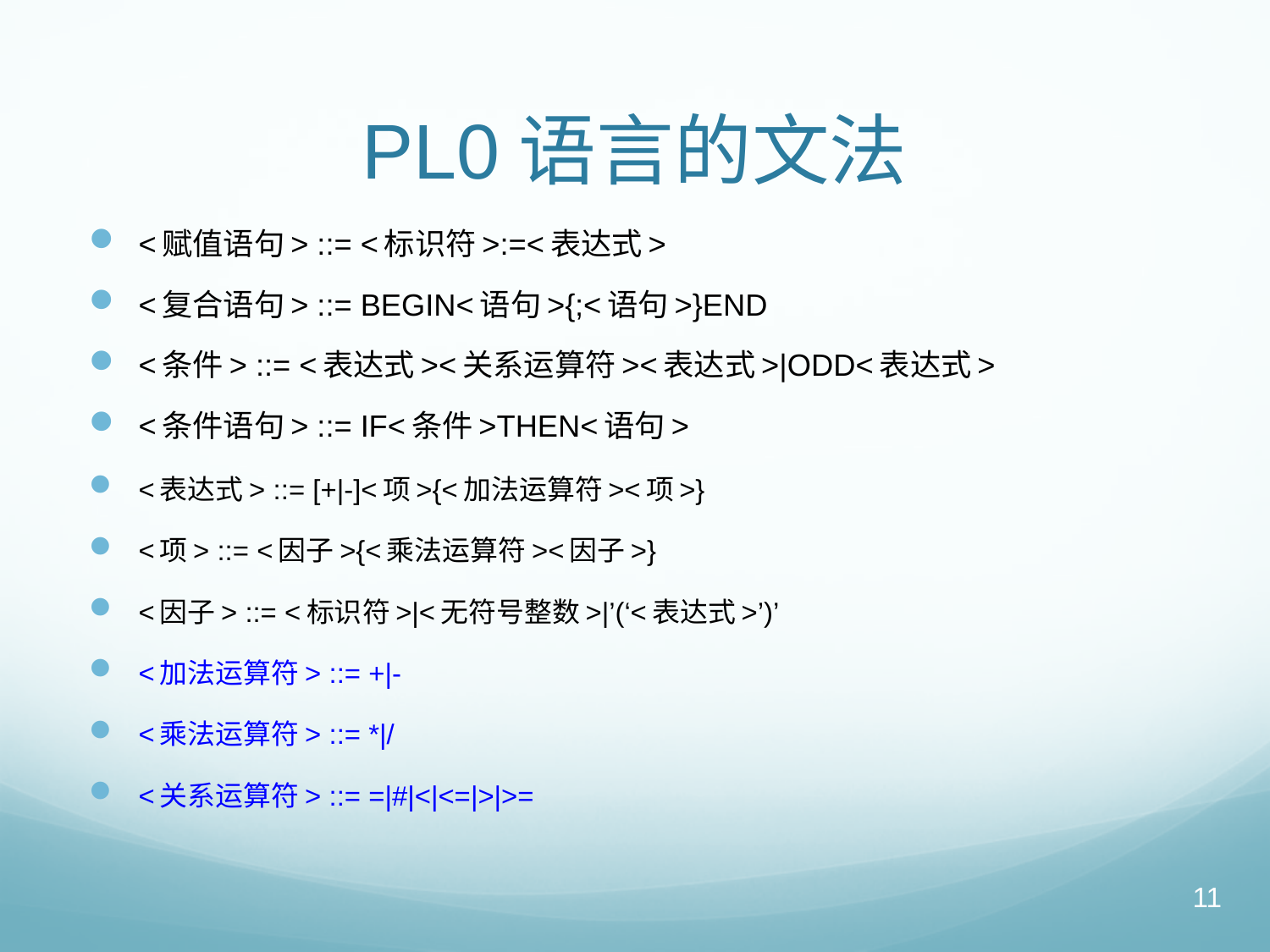

# PL0语言的文法
<赋值语句> ::= <标识符>:=<表达式>
<复合语句> ::= BEGIN<语句>{;<语句>}END
<条件> ::= <表达式><关系运算符><表达式>|ODD<表达式>
<条件语句> ::= IF<条件>THEN<语句>
<表达式> ::= [+|-]<项>{<加法运算符><项>}
<项> ::= <因子>{<乘法运算符><因子>}
<因子> ::= <标识符>|<无符号整数>|’(‘<表达式>’)’
<加法运算符> ::= +|-
<乘法运算符> ::= *|/
<关系运算符> ::= =|#|<|<=|>|>=

11